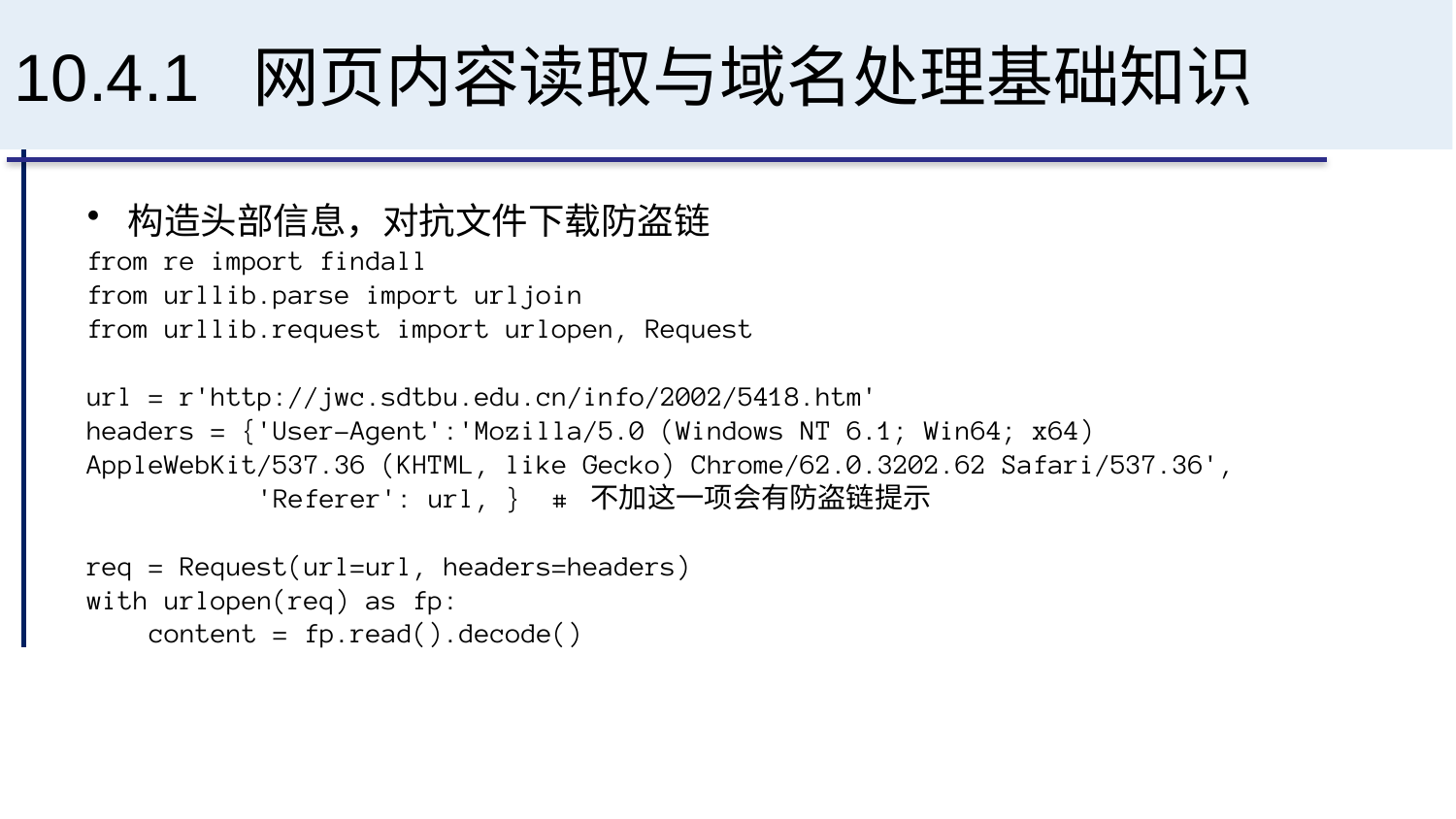

# 10.4.1  网页内容读取与域名处理基础知识
构造头部信息，对抗文件下载防盗链
from re import findall
from urllib.parse import urljoin
from urllib.request import urlopen, Request

url = r'http://jwc.sdtbu.edu.cn/info/2002/5418.htm'
headers = {'User-Agent':'Mozilla/5.0 (Windows NT 6.1; Win64; x64) AppleWebKit/537.36 (KHTML, like Gecko) Chrome/62.0.3202.62 Safari/537.36',
           'Referer': url, }  # 不加这一项会有防盗链提示

req = Request(url=url, headers=headers)
with urlopen(req) as fp:
    content = fp.read().decode()